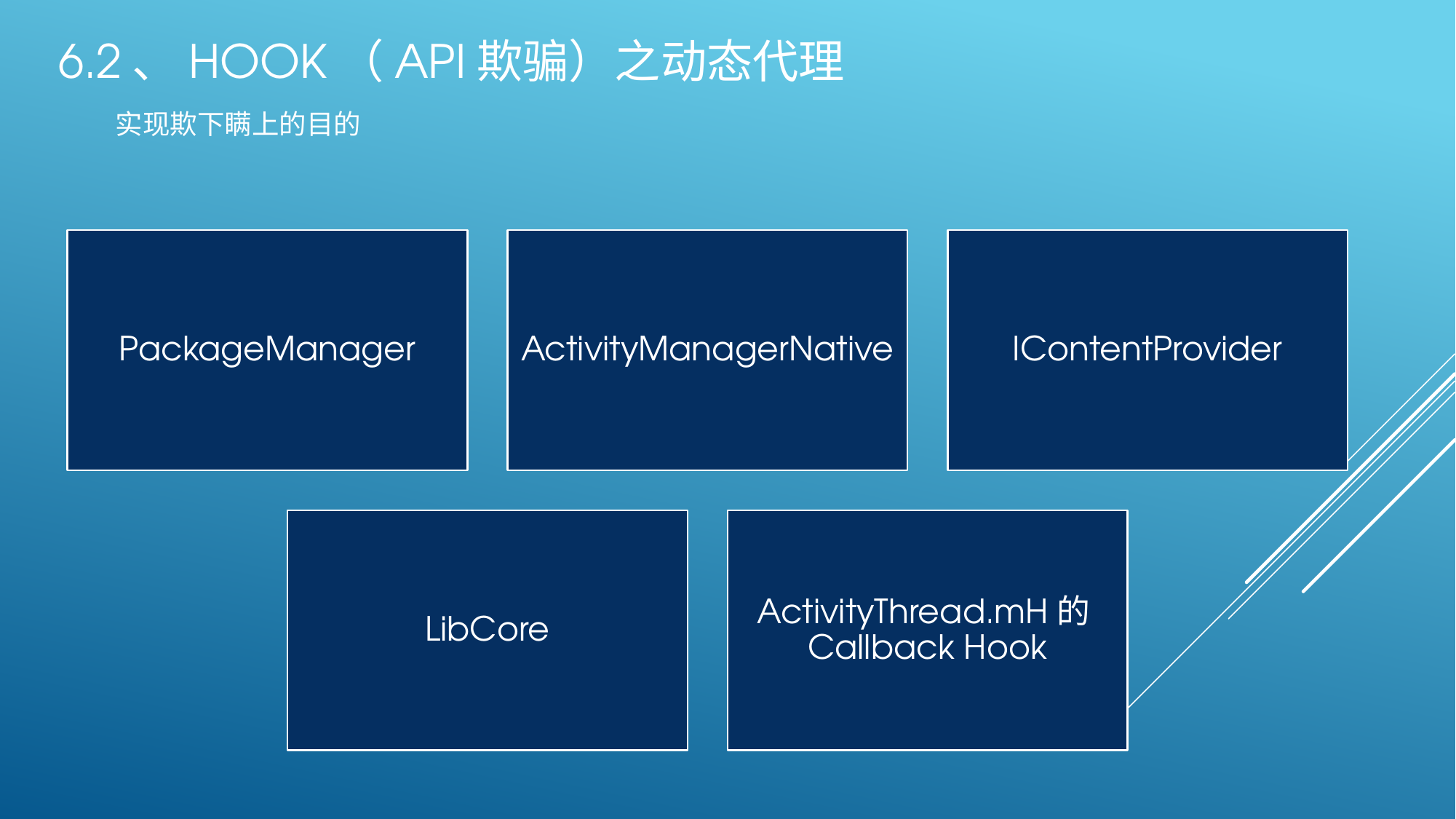

# 6.2、HOOK（API欺骗）之动态代理
实现欺下瞒上的目的
PackageManager
ActivityManagerNative
IContentProvider
LibCore
ActivityThread.mH的Callback Hook